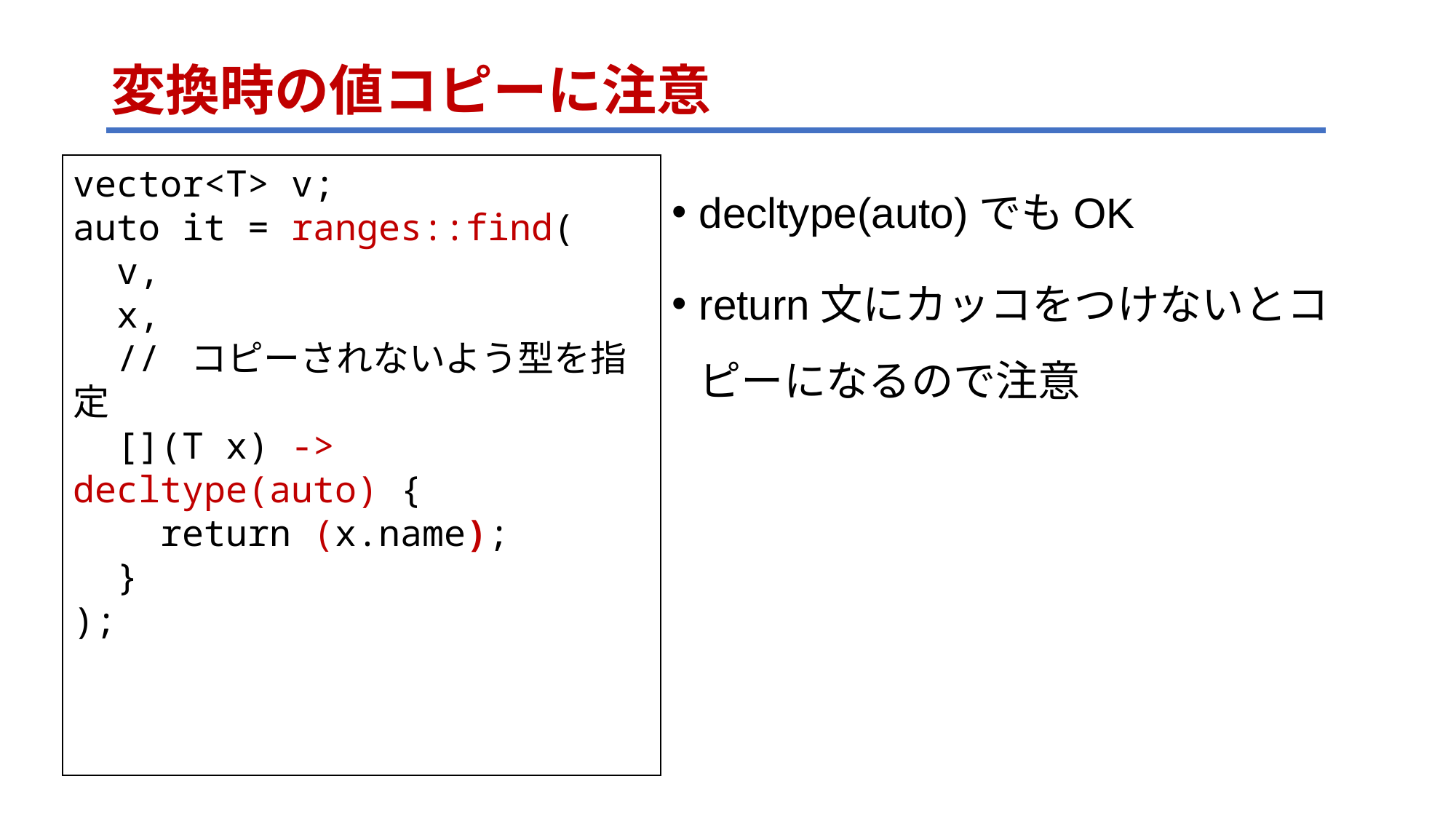

# 変換時の値コピーに注意
vector<T> v;
auto it = ranges::find(
  v,
  x,
  // コピーされないよう型を指定
  [](T x) -> decltype(auto) {
    return (x.name);
  }
);

decltype(auto)でもOK
return文にカッコをつけないとコピーになるので注意